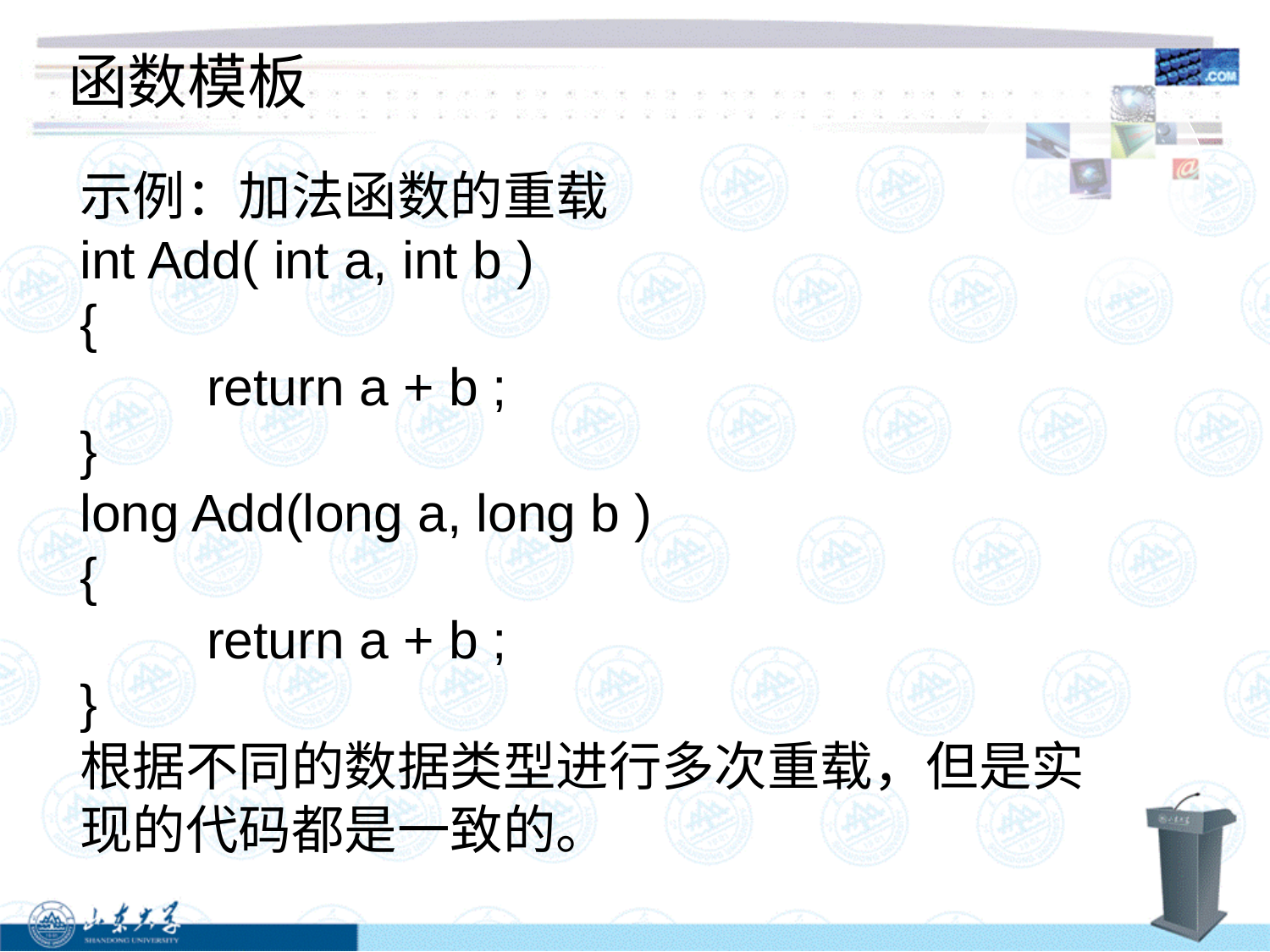

函数模板
示例：加法函数的重载
int Add( int a, int b )
{
	return a + b ;
}
long Add(long a, long b )
{
	return a + b ;
}
根据不同的数据类型进行多次重载，但是实现的代码都是一致的。